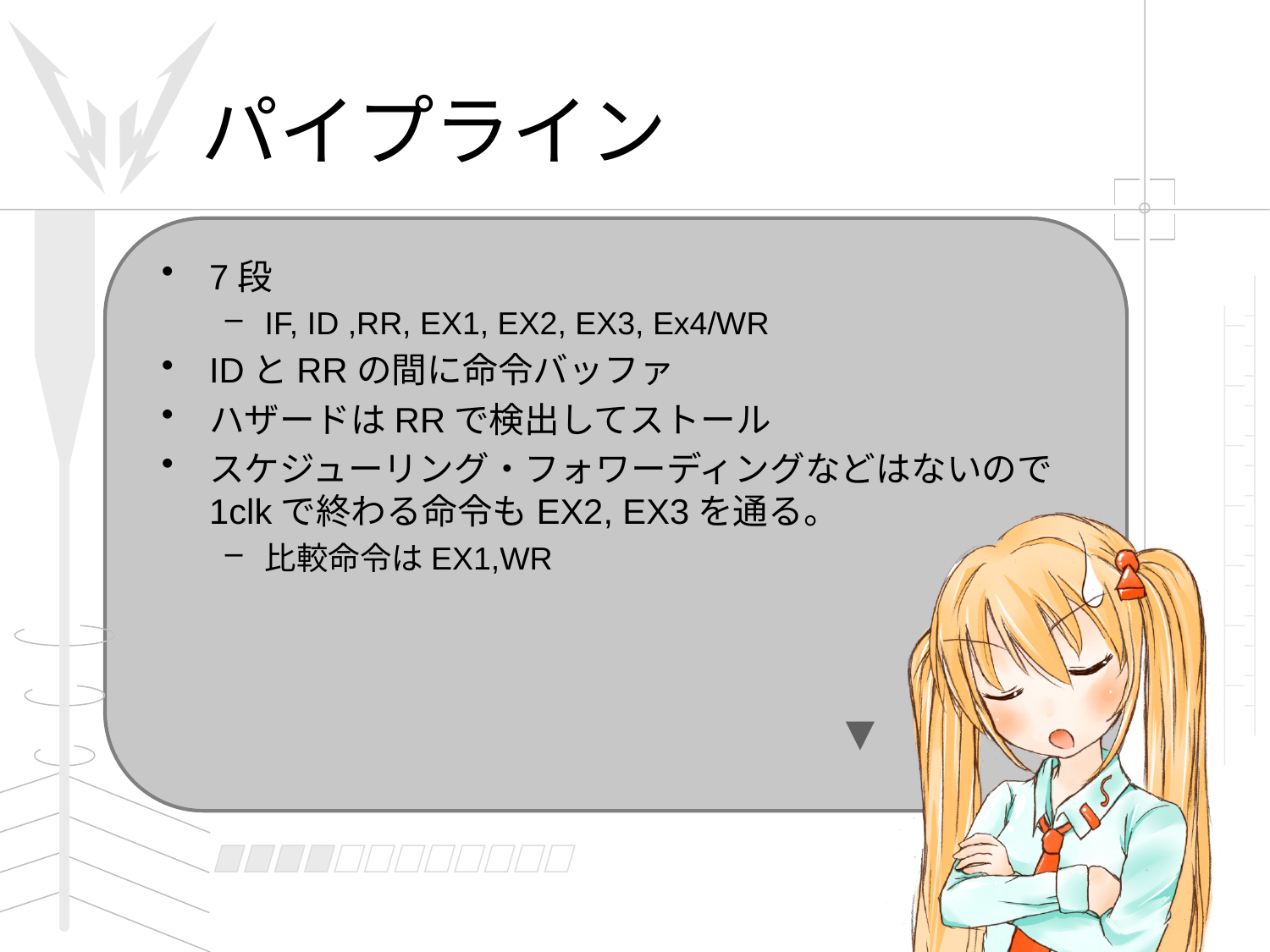

# パイプライン
7段
IF, ID ,RR, EX1, EX2, EX3, Ex4/WR
IDとRRの間に命令バッファ
ハザードはRRで検出してストール
スケジューリング・フォワーディングなどはないので1clkで終わる命令もEX2, EX3を通る。
比較命令はEX1,WR